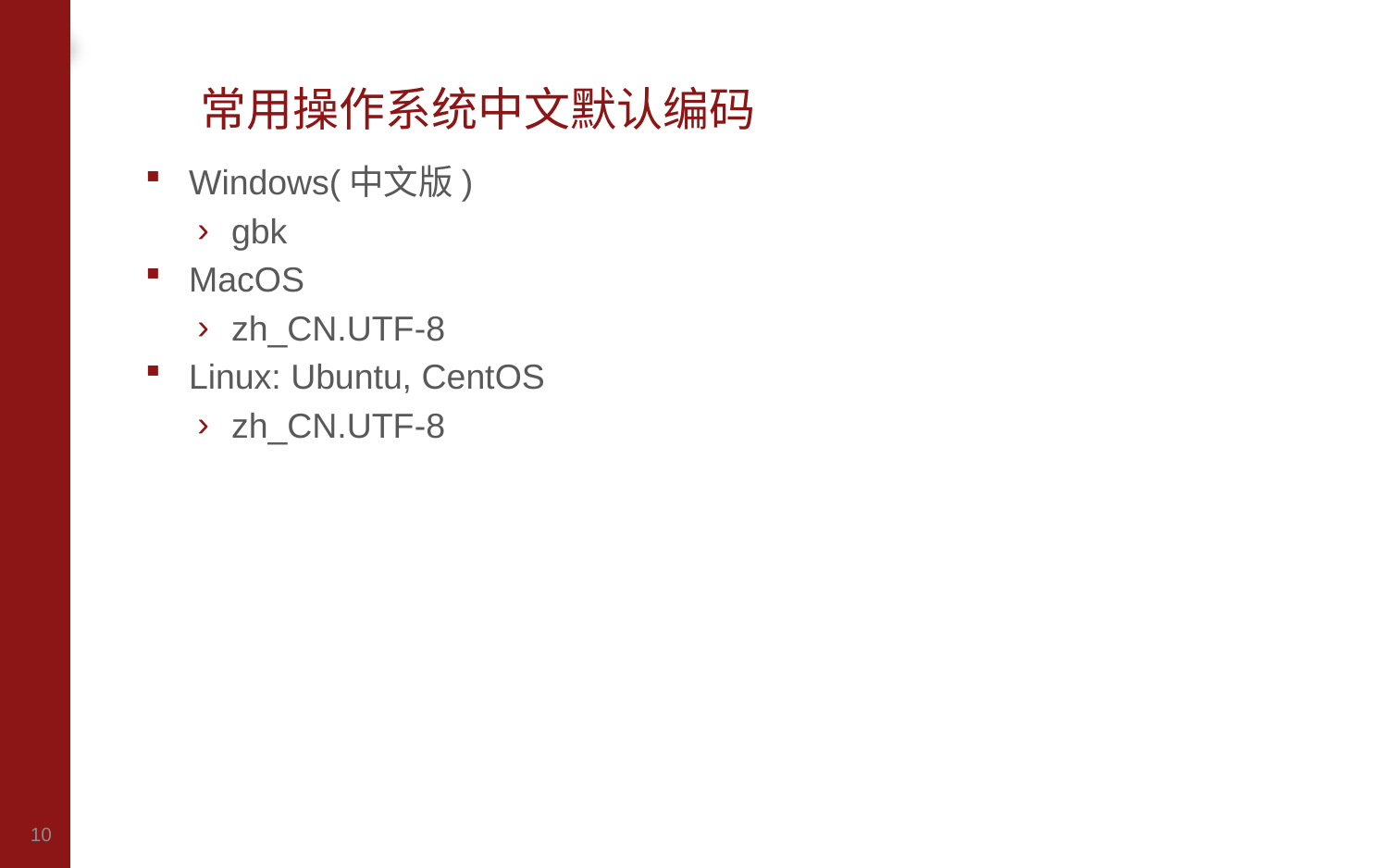

# 常用操作系统中文默认编码
Windows(中文版)
gbk
MacOS
zh_CN.UTF-8
Linux: Ubuntu, CentOS
zh_CN.UTF-8

10